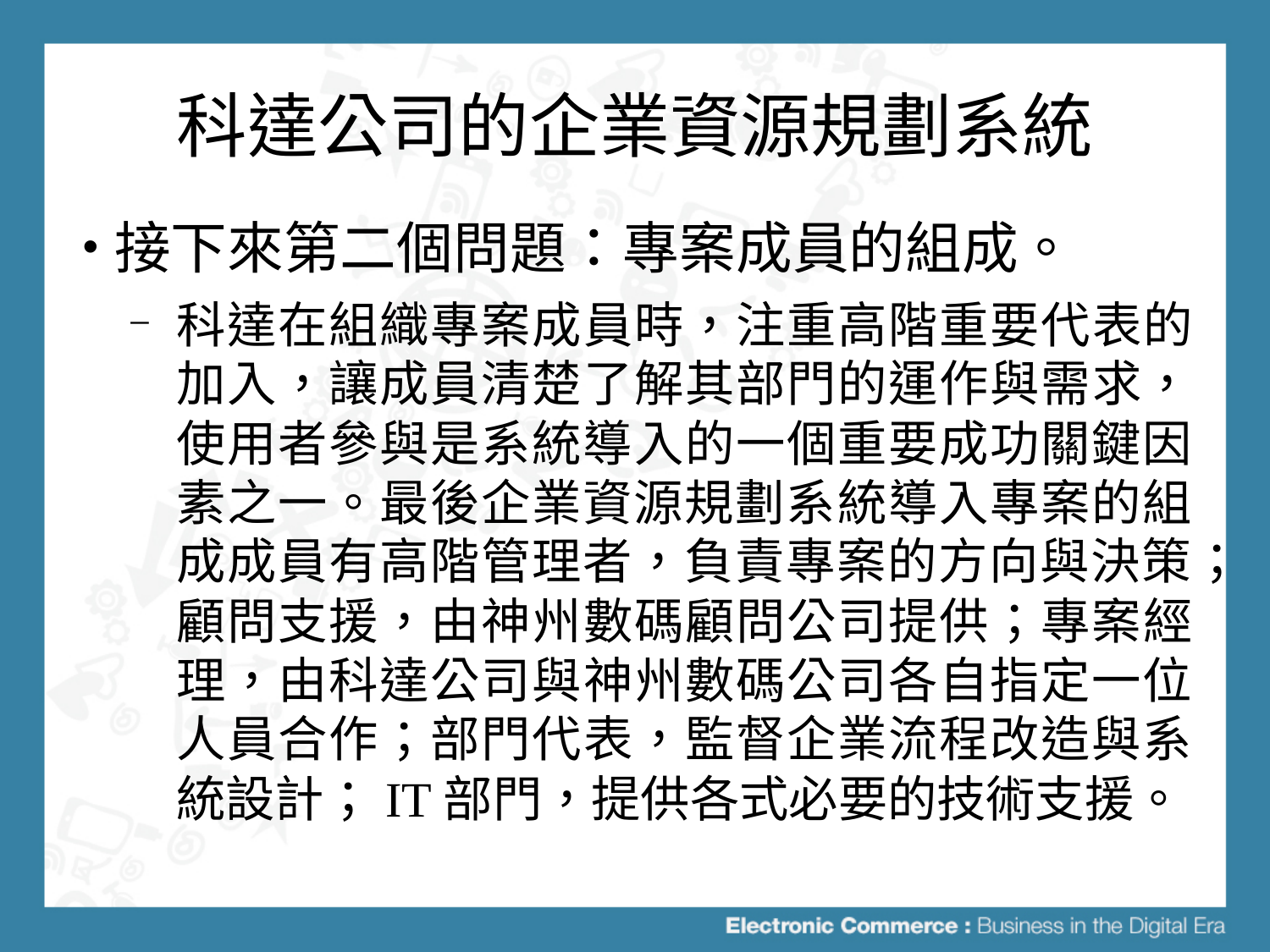

# 科達公司的企業資源規劃系統
接下來第二個問題：專案成員的組成。
科達在組織專案成員時，注重高階重要代表的加入，讓成員清楚了解其部門的運作與需求，使用者參與是系統導入的一個重要成功關鍵因素之一。最後企業資源規劃系統導入專案的組成成員有高階管理者，負責專案的方向與決策；顧問支援，由神州數碼顧問公司提供；專案經理，由科達公司與神州數碼公司各自指定一位人員合作；部門代表，監督企業流程改造與系統設計；IT部門，提供各式必要的技術支援。